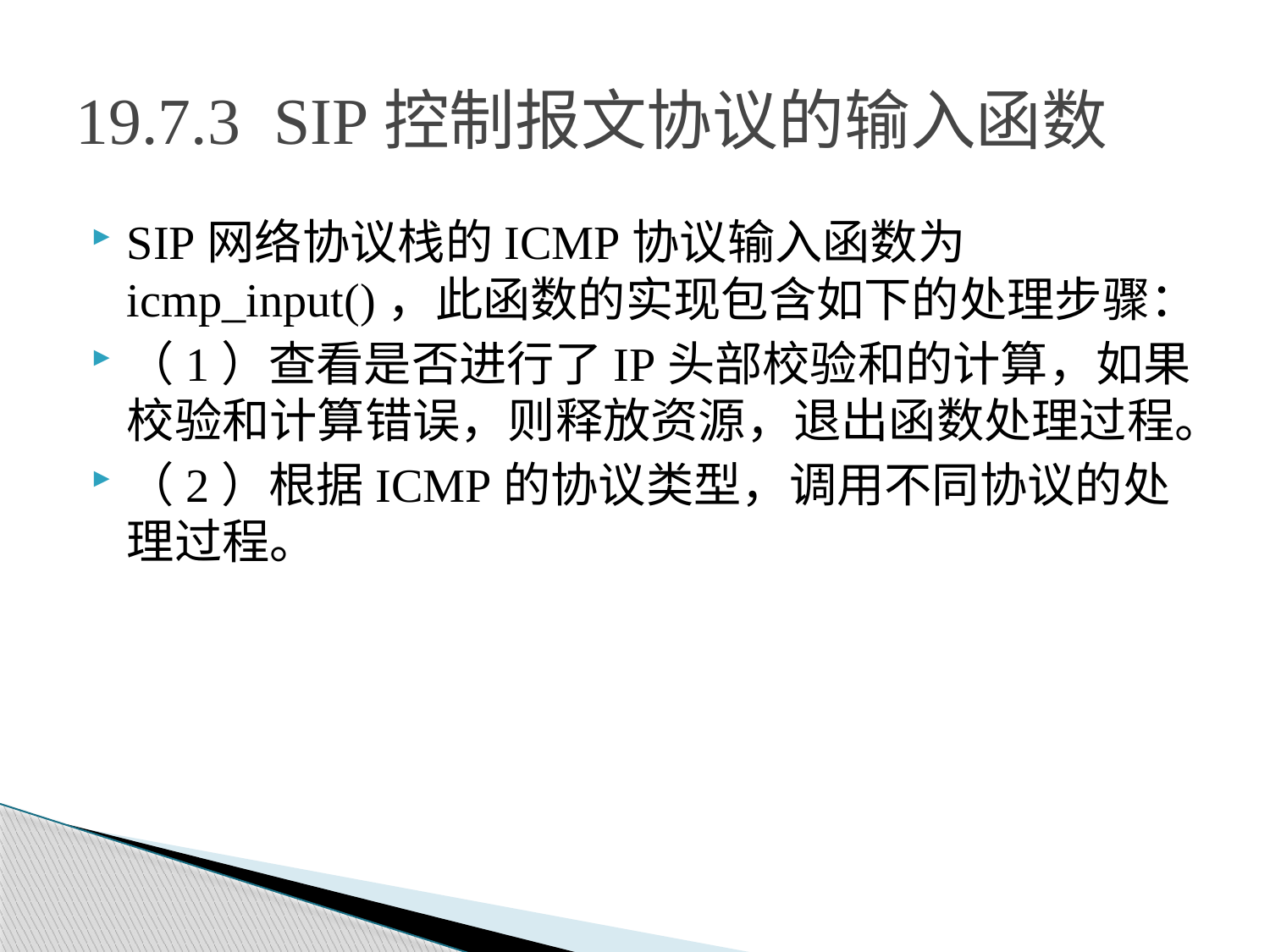

# 19.7.3  SIP控制报文协议的输入函数
SIP网络协议栈的ICMP协议输入函数为icmp_input()，此函数的实现包含如下的处理步骤：
（1）查看是否进行了IP头部校验和的计算，如果校验和计算错误，则释放资源，退出函数处理过程。
（2）根据ICMP的协议类型，调用不同协议的处理过程。